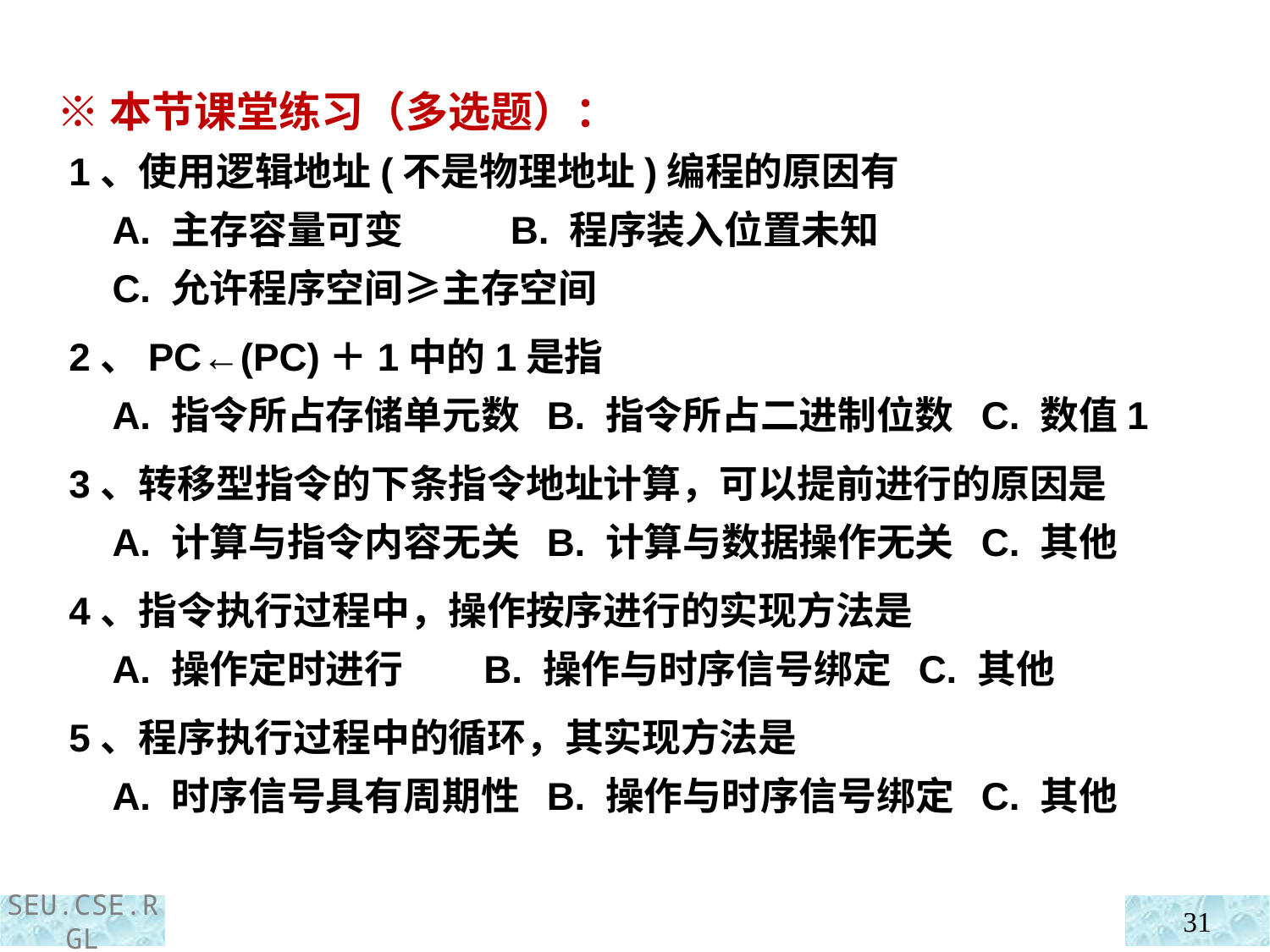

※本节课堂练习（多选题）：
  1、使用逻辑地址(不是物理地址)编程的原因有
      A. 主存容量可变           B. 程序装入位置未知
      C. 允许程序空间≥主存空间
  2、PC←(PC)＋1中的1是指
      A. 指令所占存储单元数  B. 指令所占二进制位数  C. 数值1
  3、转移型指令的下条指令地址计算，可以提前进行的原因是
      A. 计算与指令内容无关  B. 计算与数据操作无关  C. 其他
  4、指令执行过程中，操作按序进行的实现方法是
      A. 操作定时进行        B. 操作与时序信号绑定  C. 其他
  5、程序执行过程中的循环，其实现方法是
      A. 时序信号具有周期性  B. 操作与时序信号绑定  C. 其他
31